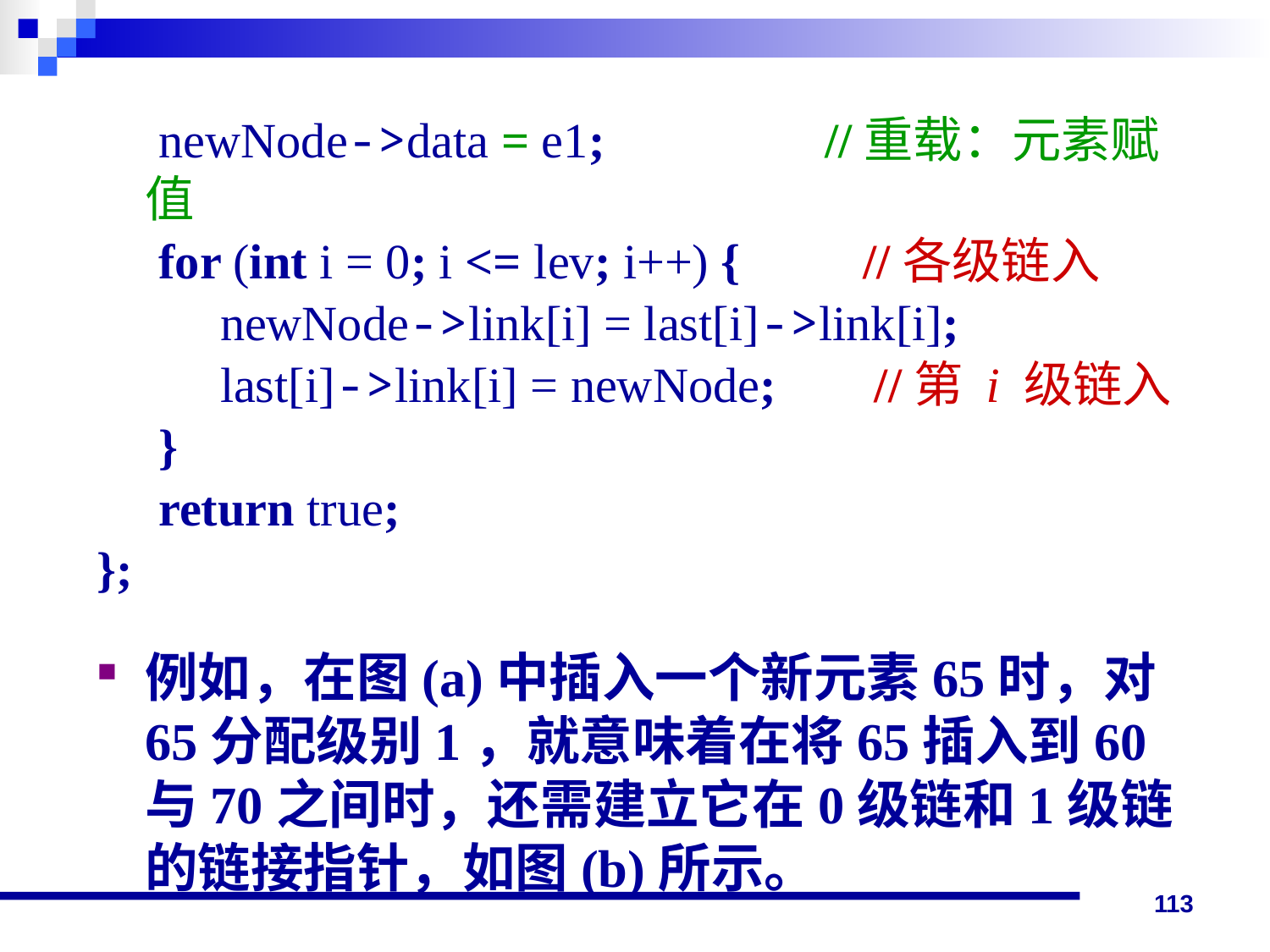

newNode->data = e1;	              //重载：元素赋值
     for (int i = 0; i <= lev; i++) {          //各级链入
          newNode->link[i] = last[i]->link[i];
          last[i]->link[i] = newNode;        //第 i 级链入
     }
     return true;
};

例如，在图(a)中插入一个新元素65时，对65分配级别1，就意味着在将65插入到60与70之间时，还需建立它在0级链和1级链的链接指针，如图(b)所示。
113